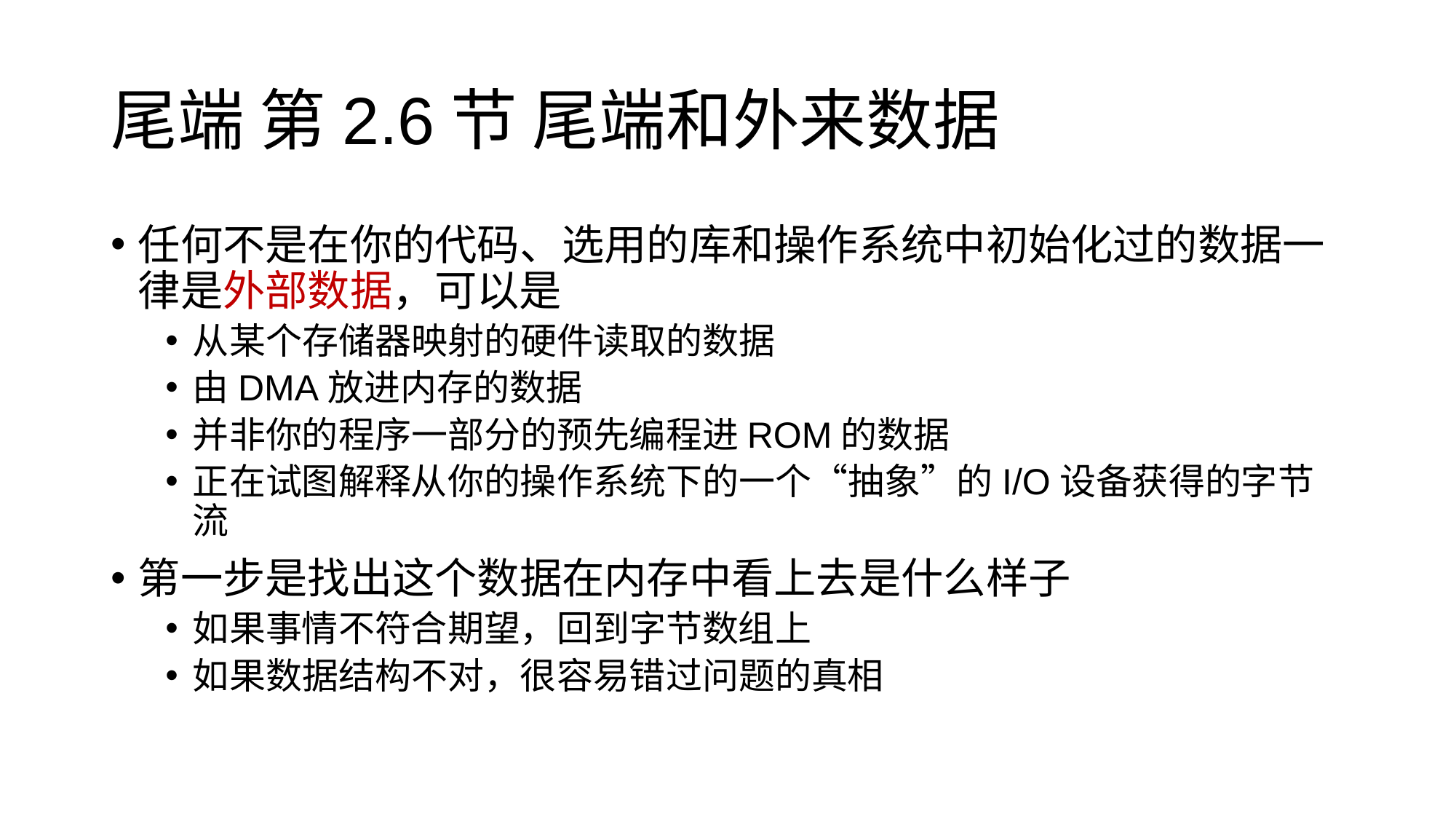

# 尾端 第2.6节 尾端和外来数据
任何不是在你的代码、选用的库和操作系统中初始化过的数据一律是外部数据，可以是
从某个存储器映射的硬件读取的数据
由DMA放进内存的数据
并非你的程序一部分的预先编程进ROM的数据
正在试图解释从你的操作系统下的一个“抽象”的I/O设备获得的字节流
第一步是找出这个数据在内存中看上去是什么样子
如果事情不符合期望，回到字节数组上
如果数据结构不对，很容易错过问题的真相